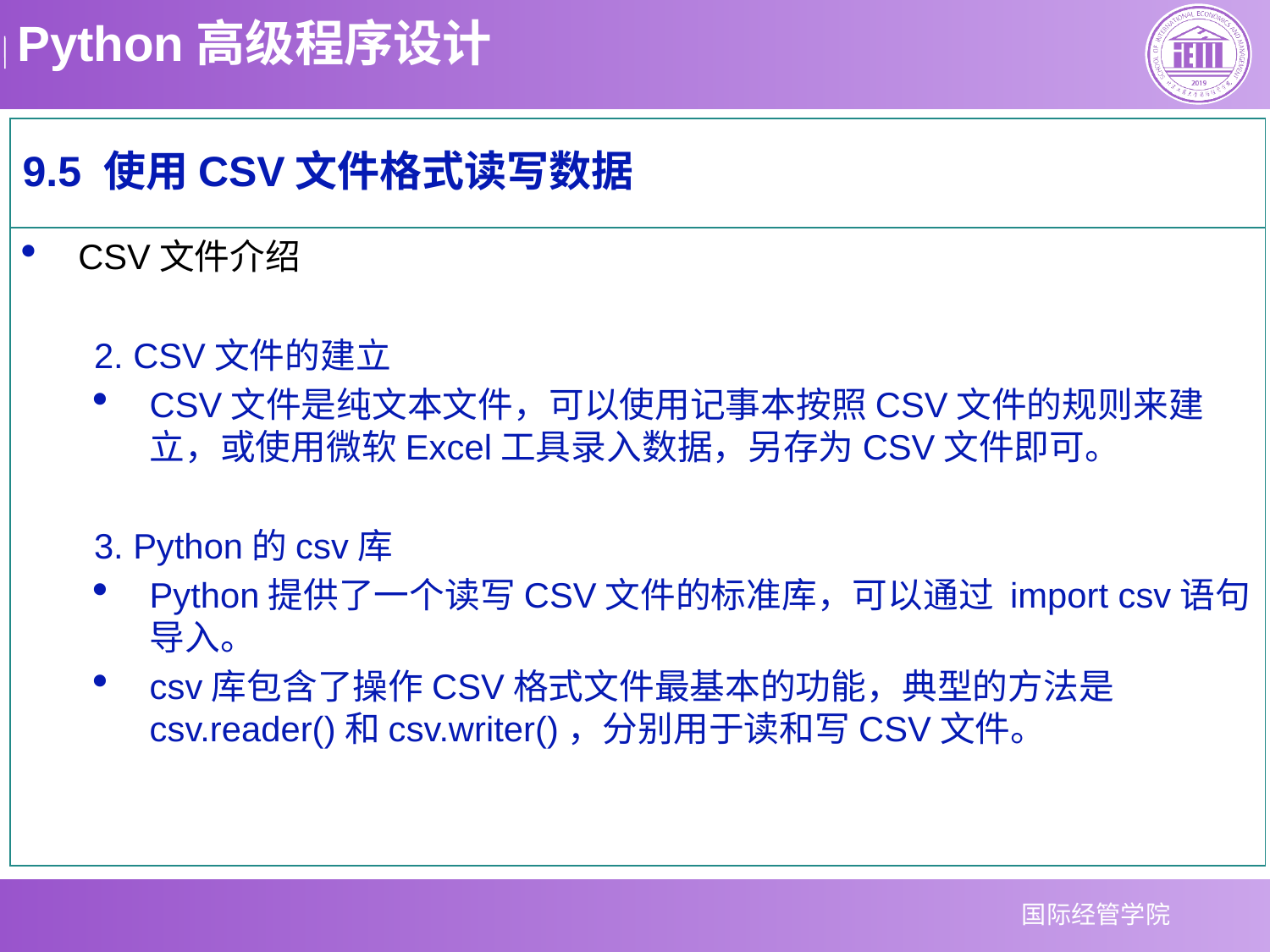

9.5 使用CSV文件格式读写数据
CSV文件介绍

2. CSV文件的建立
CSV文件是纯文本文件，可以使用记事本按照CSV文件的规则来建立，或使用微软Excel工具录入数据，另存为CSV文件即可。

3. Python的csv库
Python提供了一个读写CSV文件的标准库，可以通过 import csv语句导入。
csv库包含了操作CSV格式文件最基本的功能，典型的方法是csv.reader()和csv.writer()，分别用于读和写CSV文件。